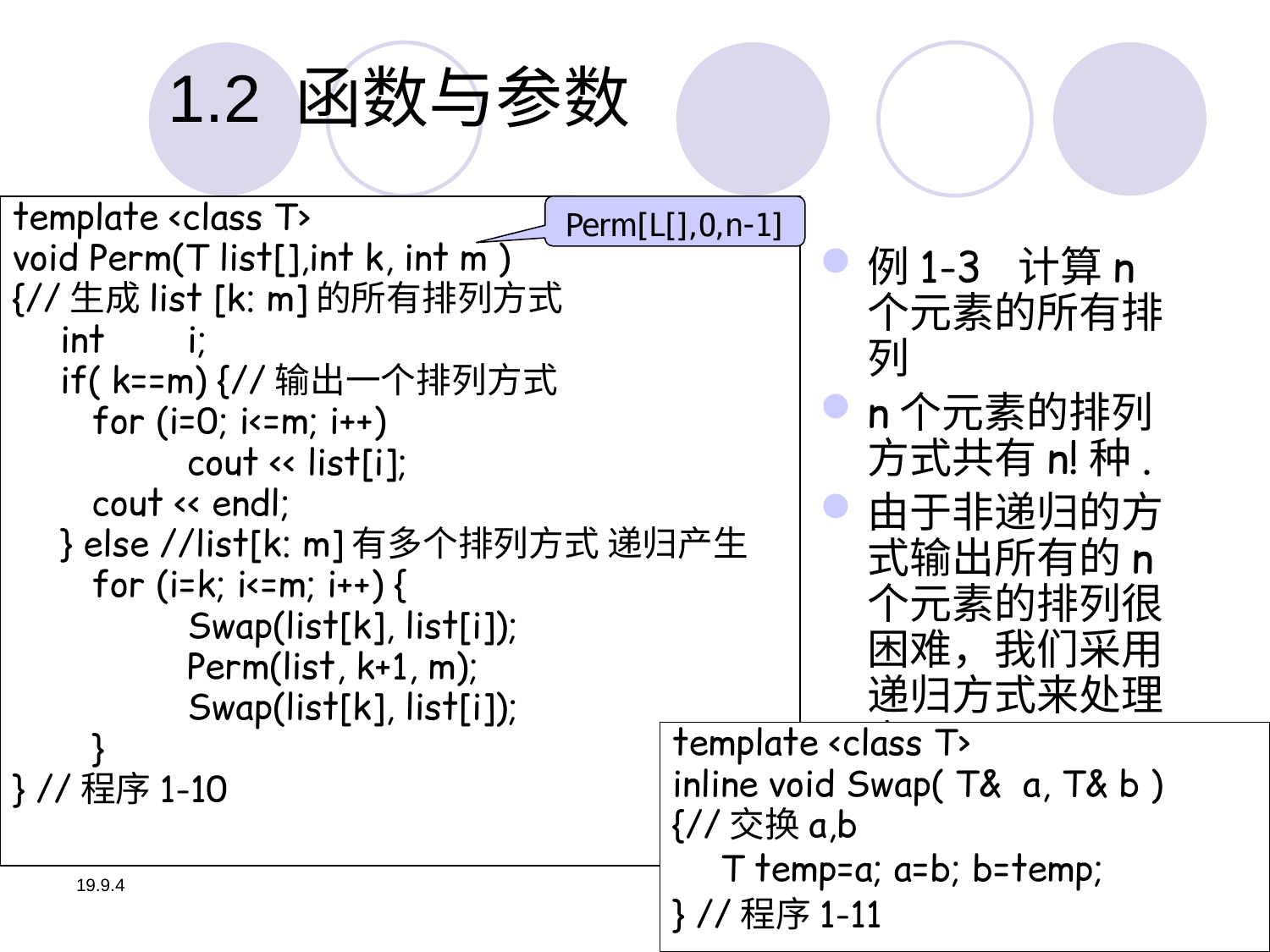

# 1.2	函数与参数
template <class T>
void Perm(T list[],int k, int m )
{//生成list [k: m]的所有排列方式
	int	i;
	if( k==m) {//输出一个排列方式
	   for (i=0; i<=m; i++)
		cout << list[i];
	   cout << endl;
	} else //list[k: m]有多个排列方式 递归产生
	   for (i=k; i<=m; i++) {
		Swap(list[k], list[i]);
		Perm(list, k+1, m);
		Swap(list[k], list[i]);
	   }
} //程序1-10
Perm[L[],0,n-1]
例1-3  计算n个元素的所有排列
n个元素的排列方式共有n!种.
由于非递归的方式输出所有的n个元素的排列很困难，我们采用递归方式来处理它
template <class T>
inline void Swap( T&  a, T& b )
{//交换a,b
	T temp=a; a=b; b=temp;
} //程序1-11
19.9.4
13